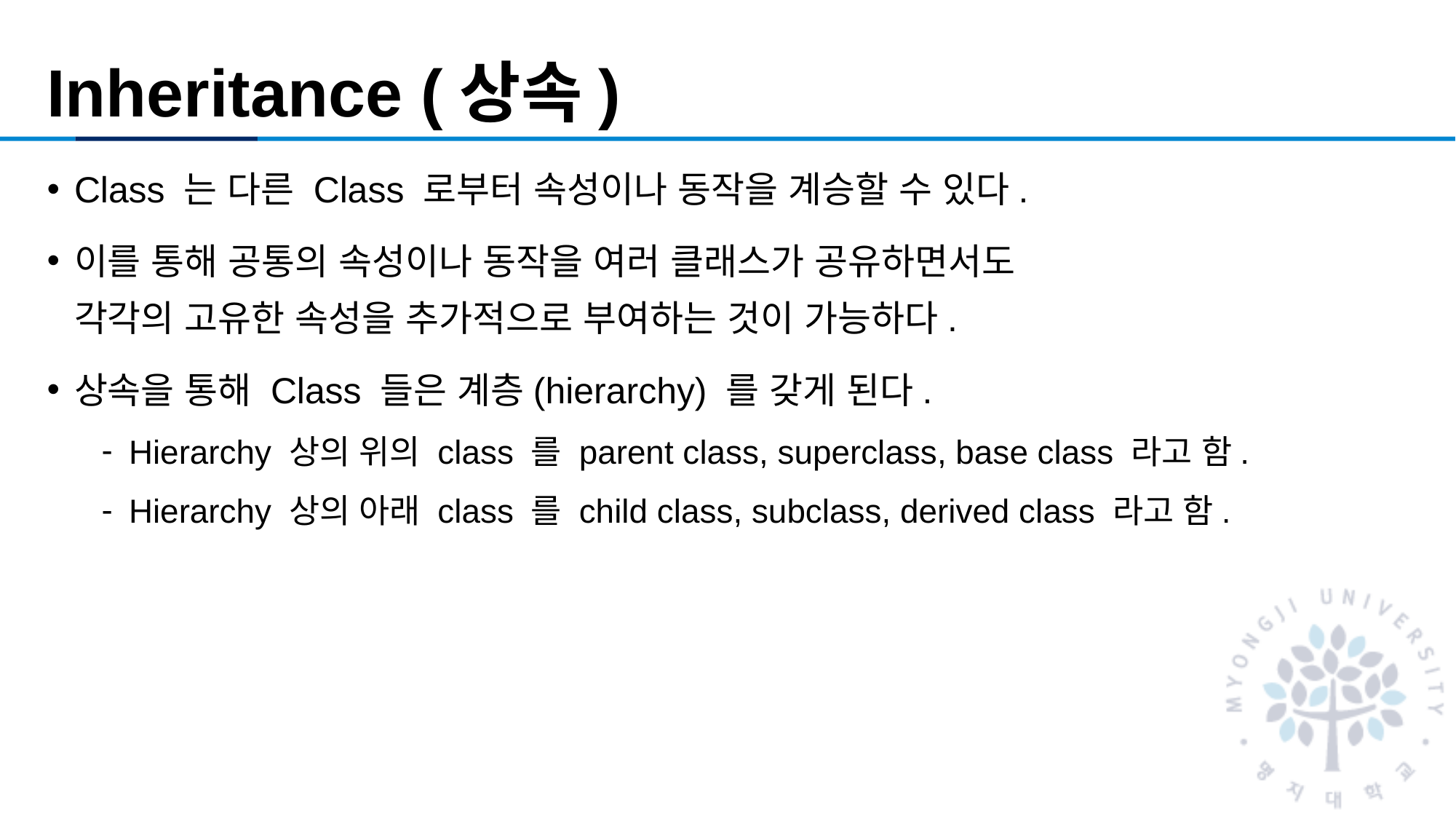

# Inheritance (상속)
Class 는 다른 Class 로부터 속성이나 동작을 계승할 수 있다.
이를 통해 공통의 속성이나 동작을 여러 클래스가 공유하면서도
각각의 고유한 속성을 추가적으로 부여하는 것이 가능하다.
상속을 통해 Class 들은 계층(hierarchy) 를 갖게 된다.
Hierarchy 상의 위의 class 를 parent class, superclass, base class 라고 함.
Hierarchy 상의 아래 class 를 child class, subclass, derived class 라고 함.